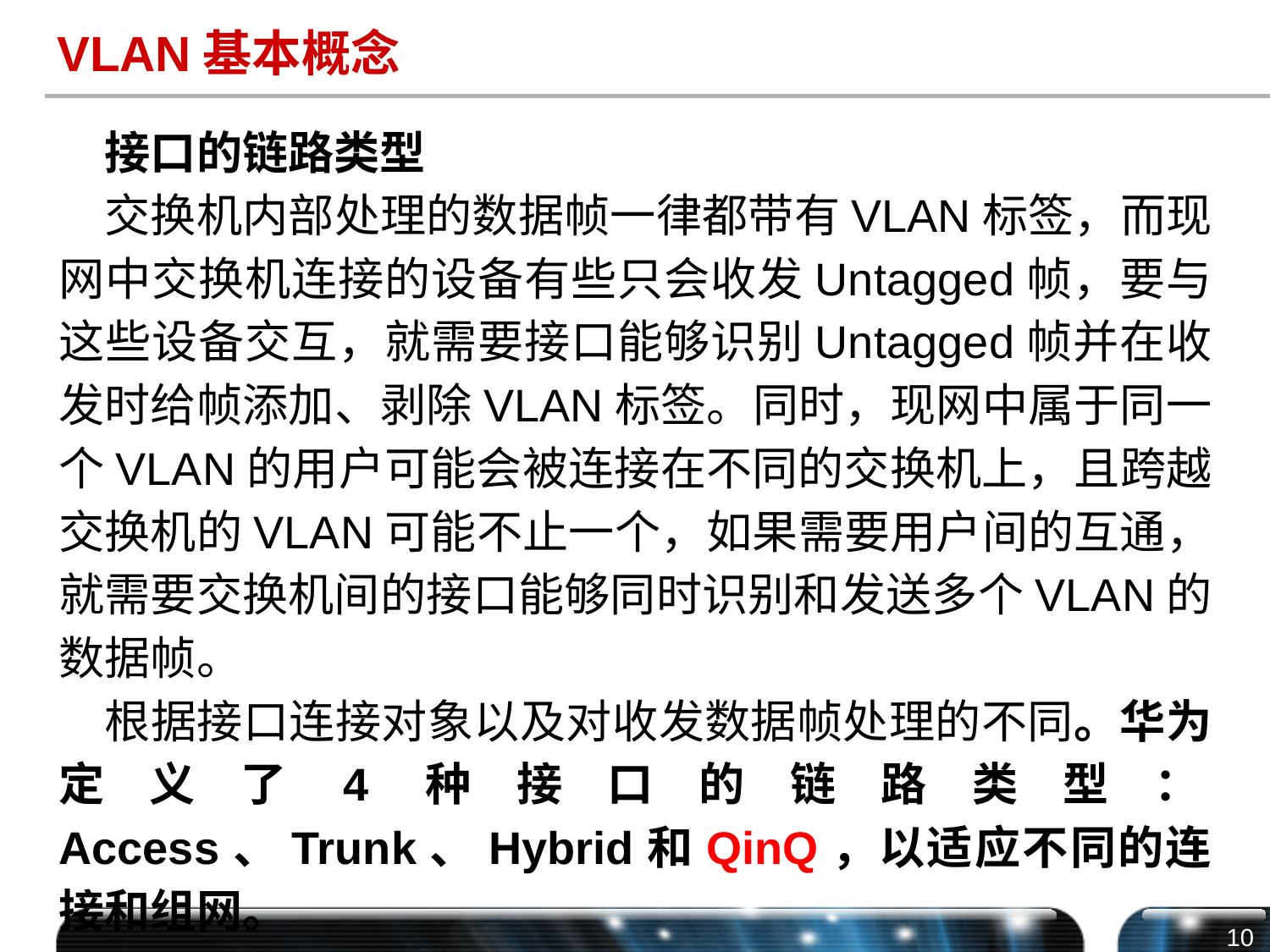

# VLAN基本概念
接口的链路类型
交换机内部处理的数据帧一律都带有VLAN标签，而现网中交换机连接的设备有些只会收发Untagged帧，要与这些设备交互，就需要接口能够识别Untagged帧并在收发时给帧添加、剥除VLAN标签。同时，现网中属于同一个VLAN的用户可能会被连接在不同的交换机上，且跨越交换机的VLAN可能不止一个，如果需要用户间的互通，就需要交换机间的接口能够同时识别和发送多个VLAN的数据帧。
根据接口连接对象以及对收发数据帧处理的不同。华为定义了4种接口的链路类型：Access、Trunk、Hybrid和QinQ，以适应不同的连接和组网。